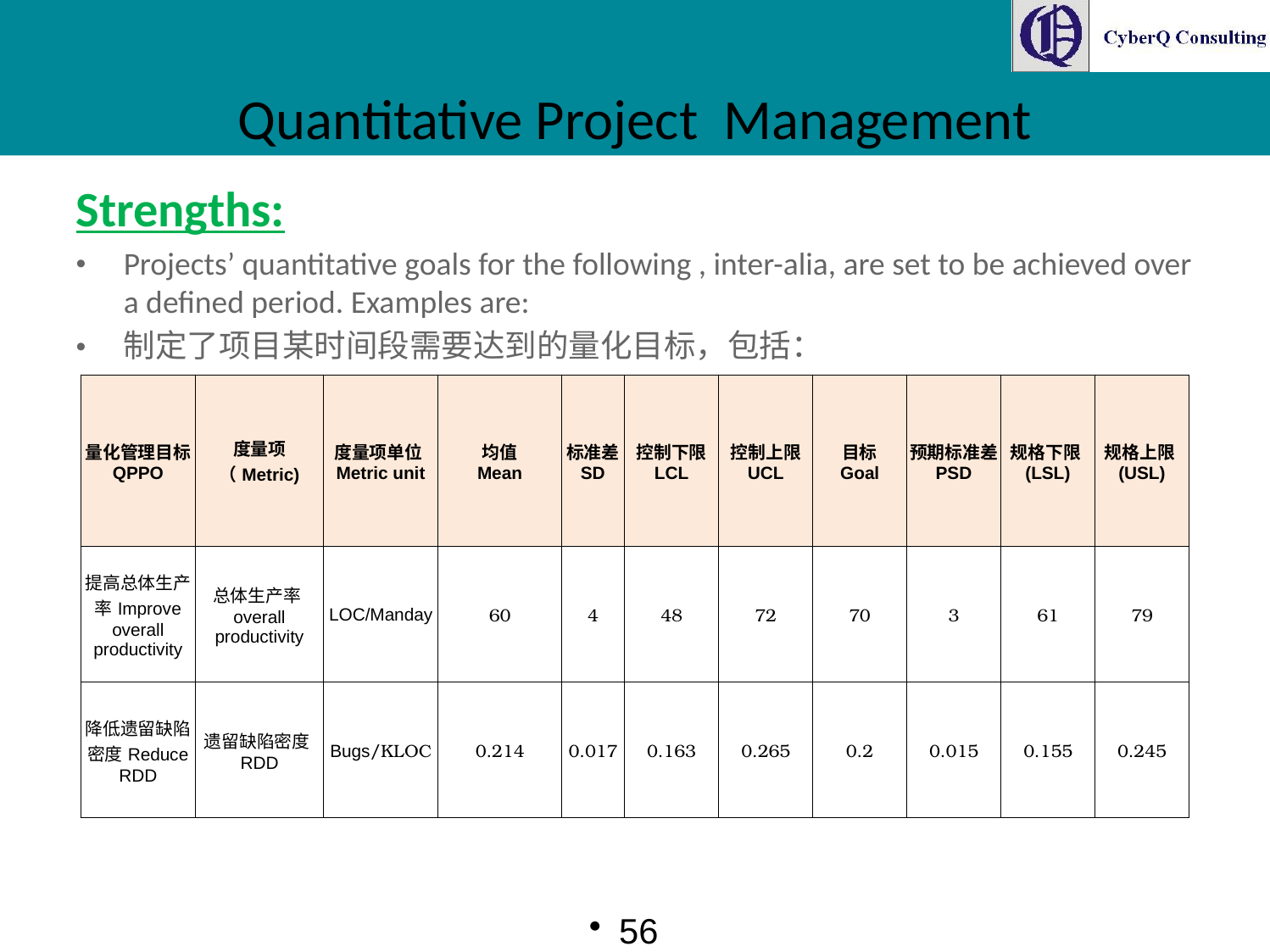

# Quantitative Project  Management
Strengths:
Projects’ quantitative goals for the following , inter-alia, are set to be achieved over a defined period. Examples are:
制定了项目某时间段需要达到的量化目标，包括：

| 量化管理目标 QPPO | 度量项 （Metric) | 度量项单位Metric unit | 均值 Mean | 标准差 SD | 控制下限 LCL | 控制上限 UCL | 目标 Goal | 预期标准差 PSD | 规格下限(LSL) | 规格上限(USL) |
| --- | --- | --- | --- | --- | --- | --- | --- | --- | --- | --- |
| 提高总体生产率Improve overall productivity | 总体生产率overall productivity | LOC/Manday | 60 | 4 | 48 | 72 | 70 | 3 | 61 | 79 |
| 降低遗留缺陷密度Reduce RDD | 遗留缺陷密度RDD | Bugs/KLOC | 0.214 | 0.017 | 0.163 | 0.265 | 0.2 | 0.015 | 0.155 | 0.245 |
56